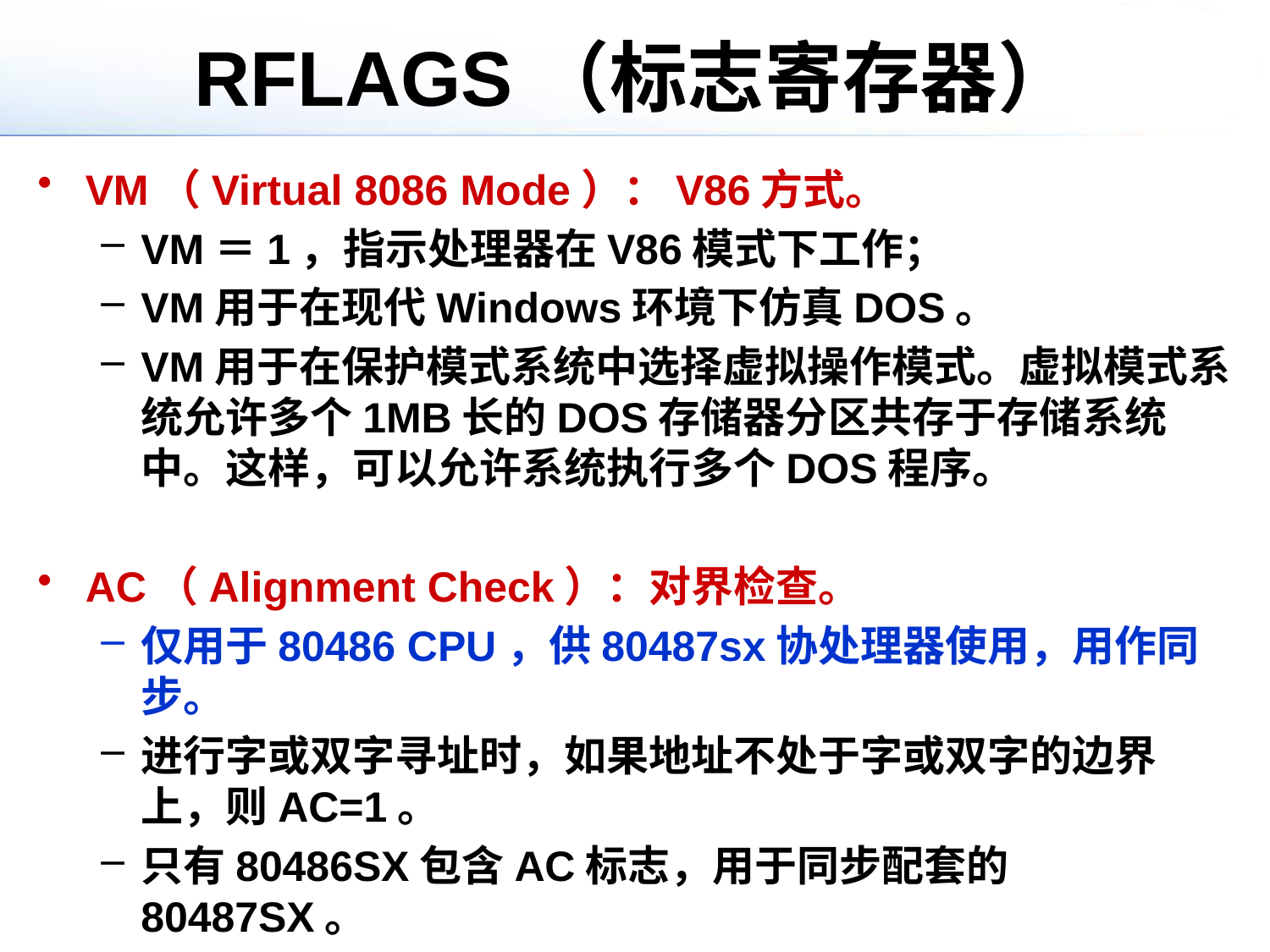

# RFLAGS（标志寄存器）
VM（Virtual 8086 Mode）：V86方式。
VM＝1，指示处理器在V86模式下工作；
VM用于在现代Windows环境下仿真DOS。
VM用于在保护模式系统中选择虚拟操作模式。虚拟模式系统允许多个1MB长的DOS存储器分区共存于存储系统中。这样，可以允许系统执行多个DOS程序。

AC（Alignment Check）：对界检查。
仅用于80486 CPU，供80487sx协处理器使用，用作同步。
进行字或双字寻址时，如果地址不处于字或双字的边界上，则AC=1。
只有80486SX包含AC标志，用于同步配套的80487SX。